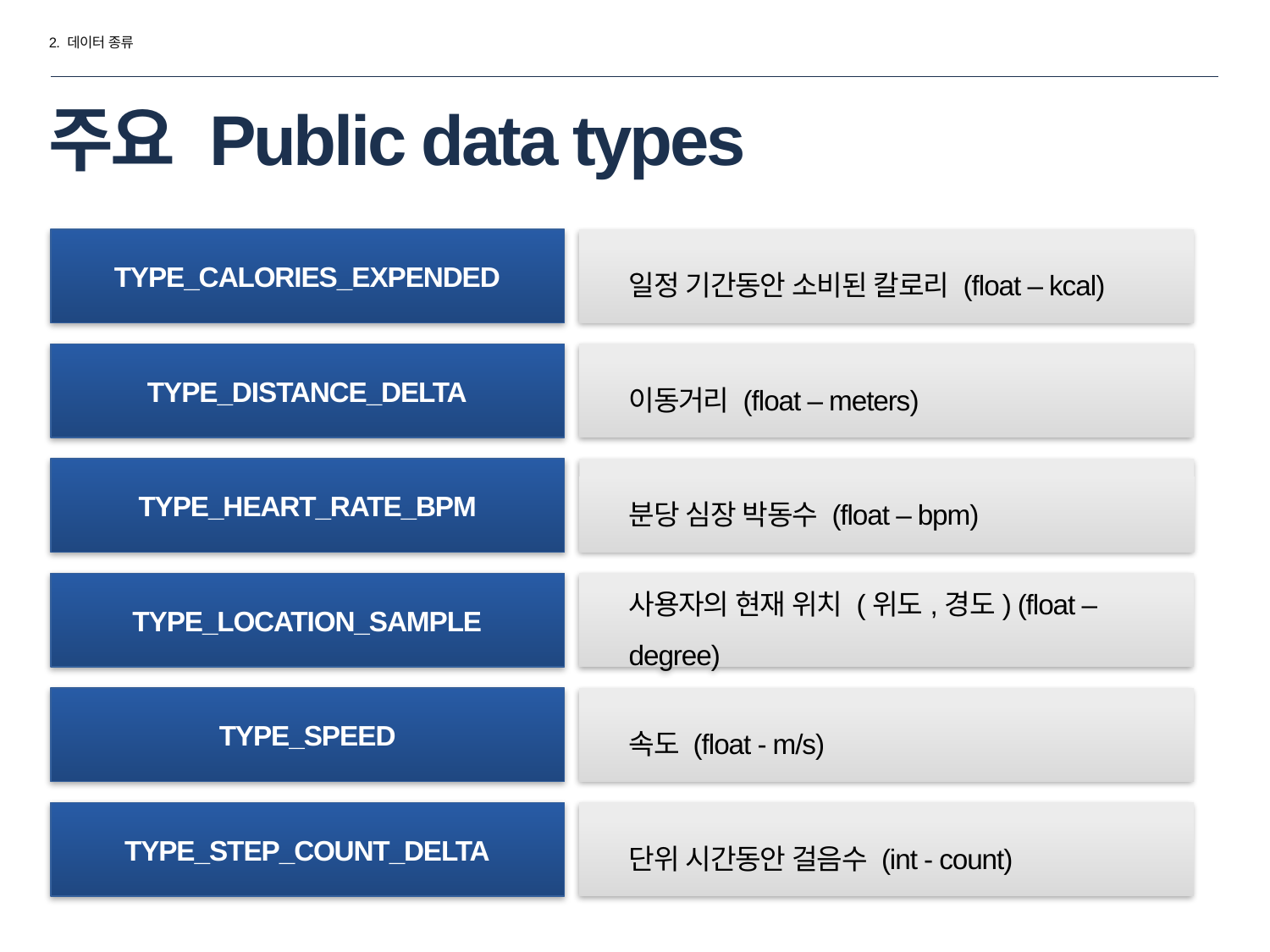

2. 데이터 종류
# 주요 Public data types
TYPE_CALORIES_EXPENDED
일정 기간동안 소비된 칼로리 (float – kcal)
TYPE_DISTANCE_DELTA
이동거리 (float – meters)
TYPE_HEART_RATE_BPM
분당 심장 박동수 (float – bpm)
TYPE_LOCATION_SAMPLE
사용자의 현재 위치 (위도,경도) (float – degree)
TYPE_SPEED
속도 (float - m/s)
TYPE_STEP_COUNT_DELTA
단위 시간동안 걸음수 (int - count)